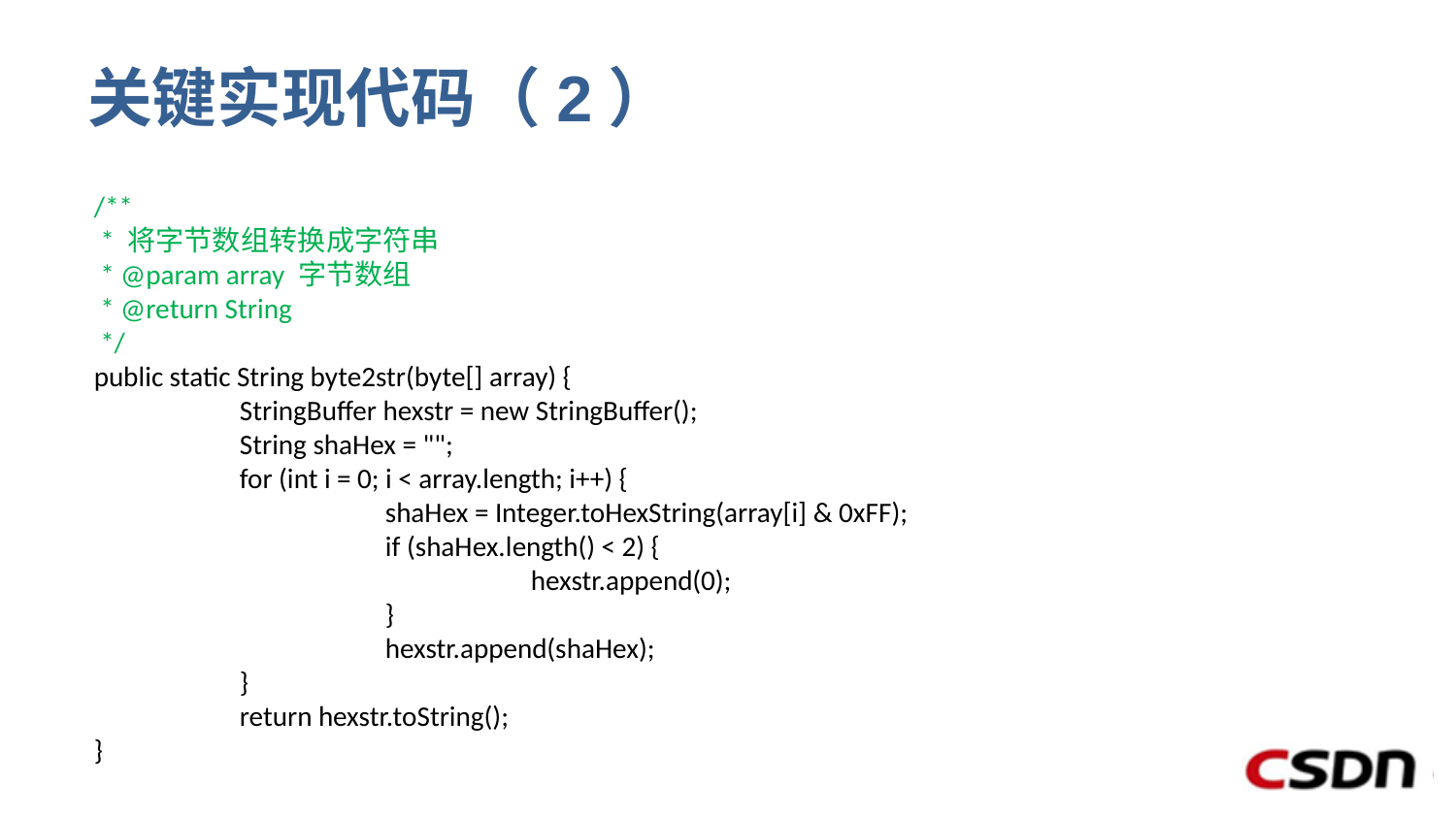

# 关键实现代码（2）
/**
 * 将字节数组转换成字符串
 * @param array 字节数组
 * @return String
 */
public static String byte2str(byte[] array) {
	StringBuffer hexstr = new StringBuffer();
	String shaHex = "";
	for (int i = 0; i < array.length; i++) {
		shaHex = Integer.toHexString(array[i] & 0xFF);
		if (shaHex.length() < 2) {
			hexstr.append(0);
		}
		hexstr.append(shaHex);
	}
	return hexstr.toString();
}